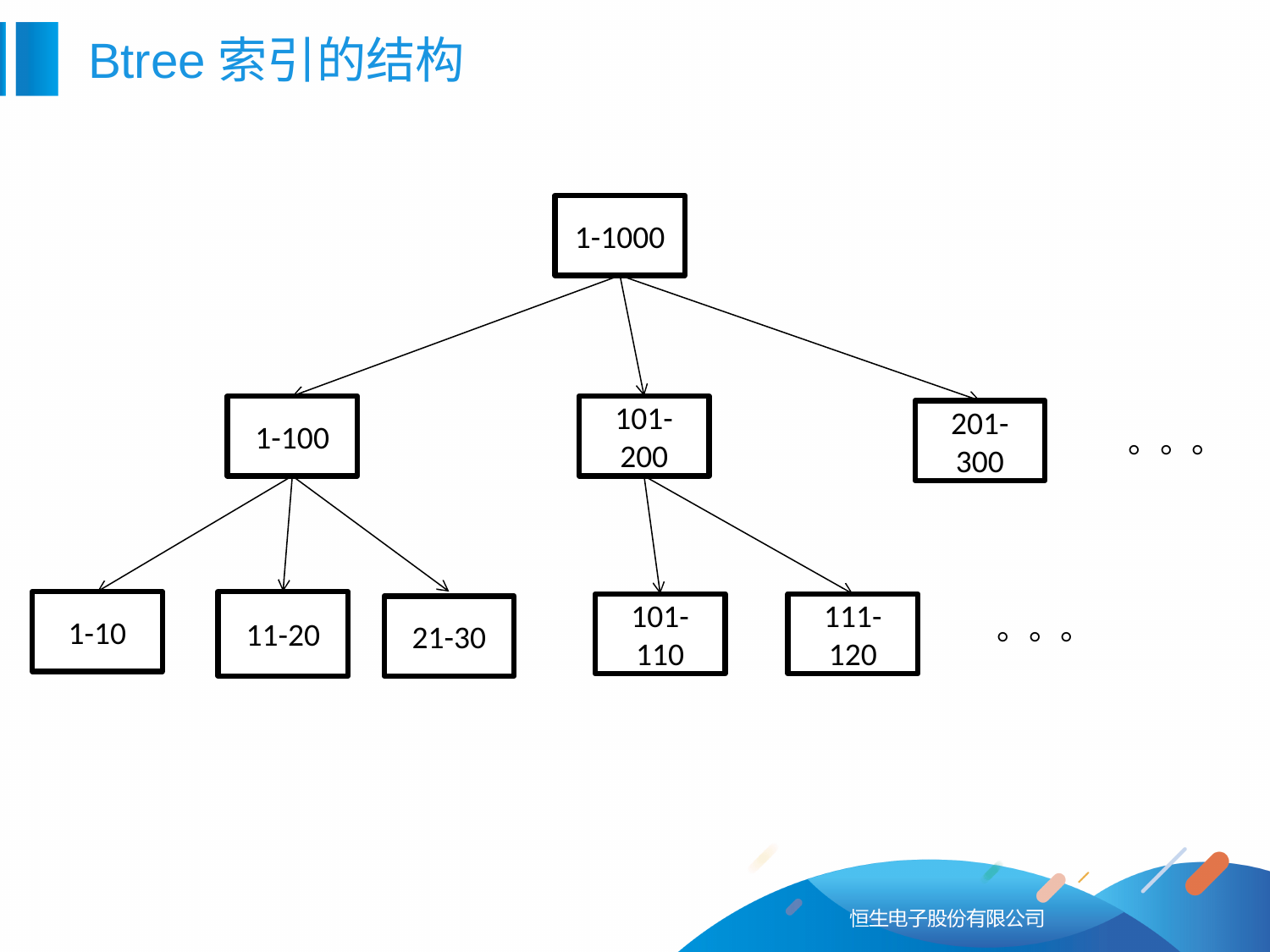

Btree索引的结构
1-1000
1-100
101-200
201-300
。。。
1-10
11-20
101-110
111-120
21-30
。。。